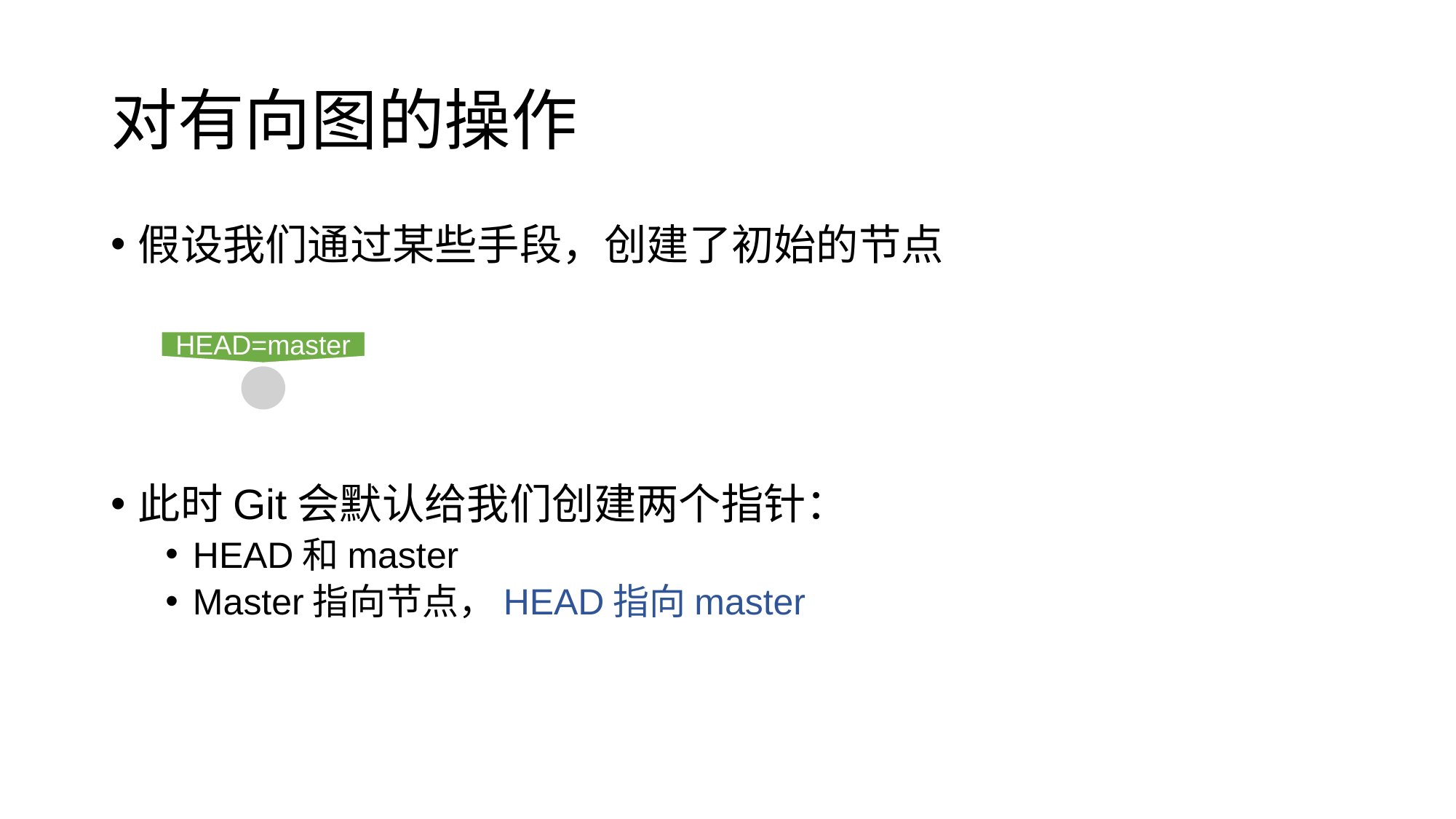

# 对有向图的操作
假设我们通过某些手段，创建了初始的节点
HEAD=master

此时Git会默认给我们创建两个指针：
HEAD和master
Master指向节点，HEAD指向master